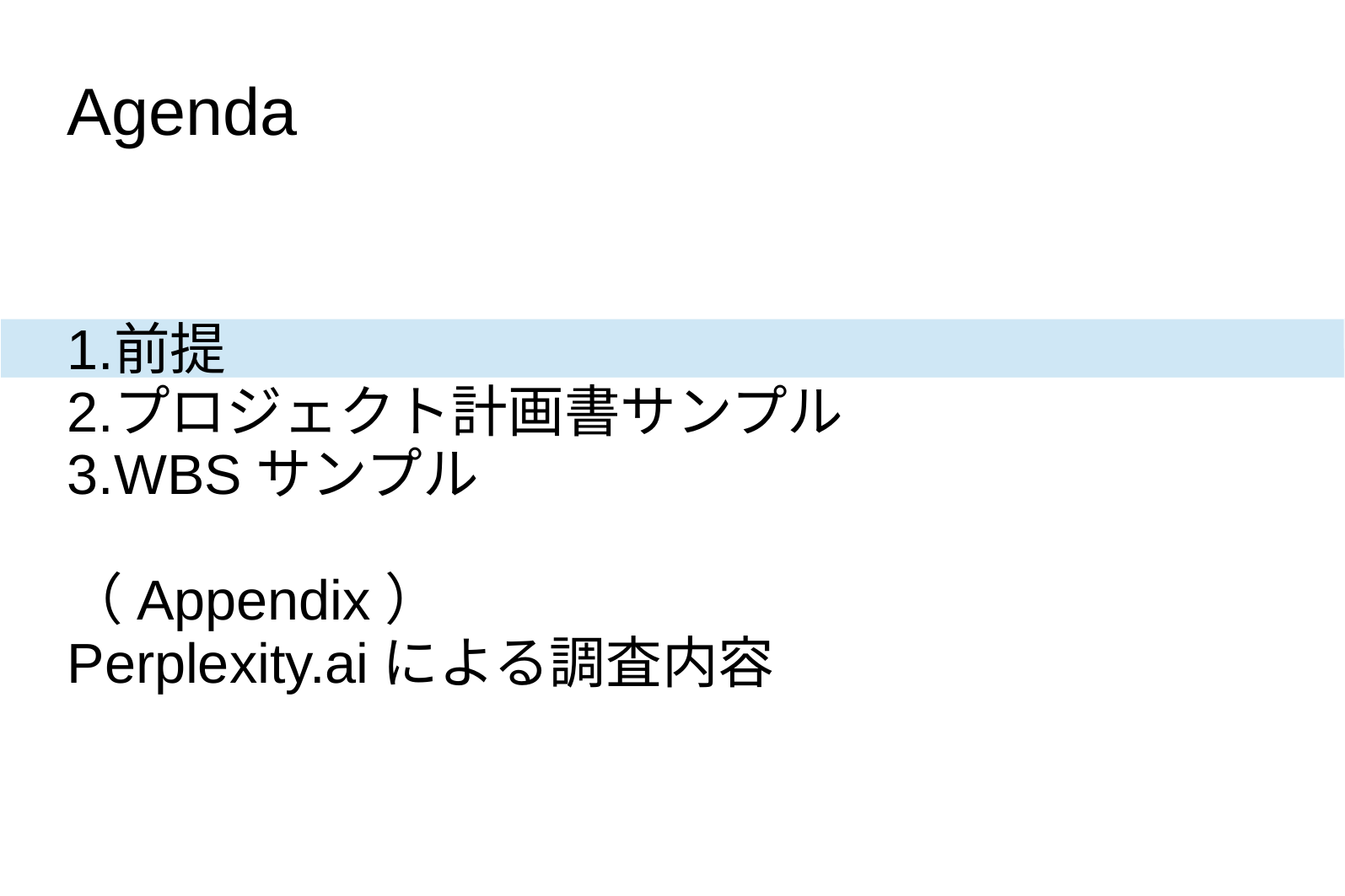

# Agenda
前提
プロジェクト計画書サンプル
WBSサンプル

（Appendix）
Perplexity.aiによる調査内容